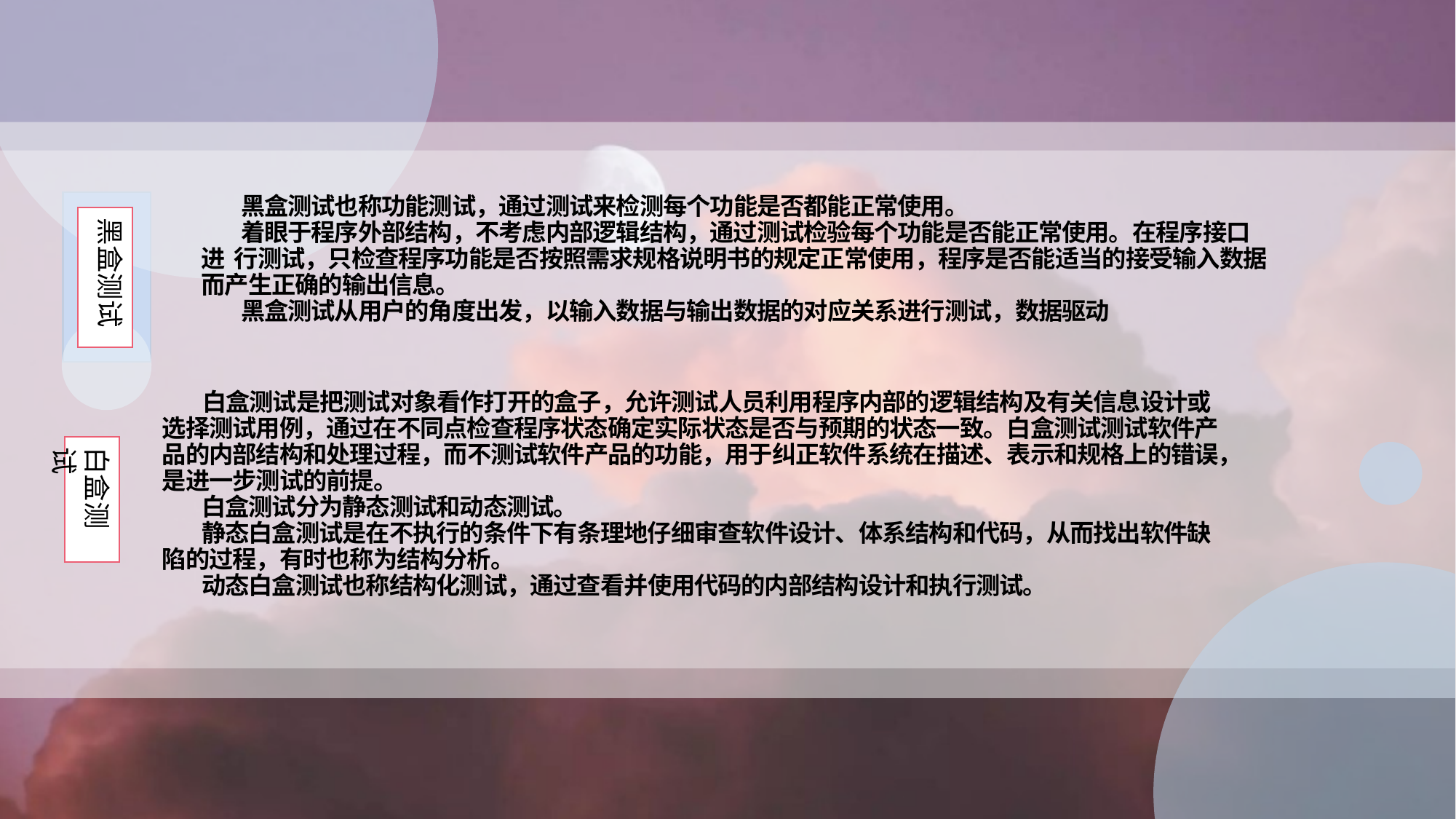

黑盒测试也称功能测试，通过测试来检测每个功能是否都能正常使用。
       着眼于程序外部结构，不考虑内部逻辑结构，通过测试检验每个功能是否能正常使用。在程序接口进  行测试，只检查程序功能是否按照需求规格说明书的规定正常使用，程序是否能适当的接受输入数据而产生正确的输出信息。
       黑盒测试从用户的角度出发，以输入数据与输出数据的对应关系进行测试，数据驱动

黑盒测试

       白盒测试是把测试对象看作打开的盒子，允许测试人员利用程序内部的逻辑结构及有关信息设计或选择测试用例，通过在不同点检查程序状态确定实际状态是否与预期的状态一致。白盒测试测试软件产品的内部结构和处理过程，而不测试软件产品的功能，用于纠正软件系统在描述、表示和规格上的错误，是进一步测试的前提。
       白盒测试分为静态测试和动态测试。
       静态白盒测试是在不执行的条件下有条理地仔细审查软件设计、体系结构和代码，从而找出软件缺陷的过程，有时也称为结构分析。
       动态白盒测试也称结构化测试，通过查看并使用代码的内部结构设计和执行测试。
白盒测试